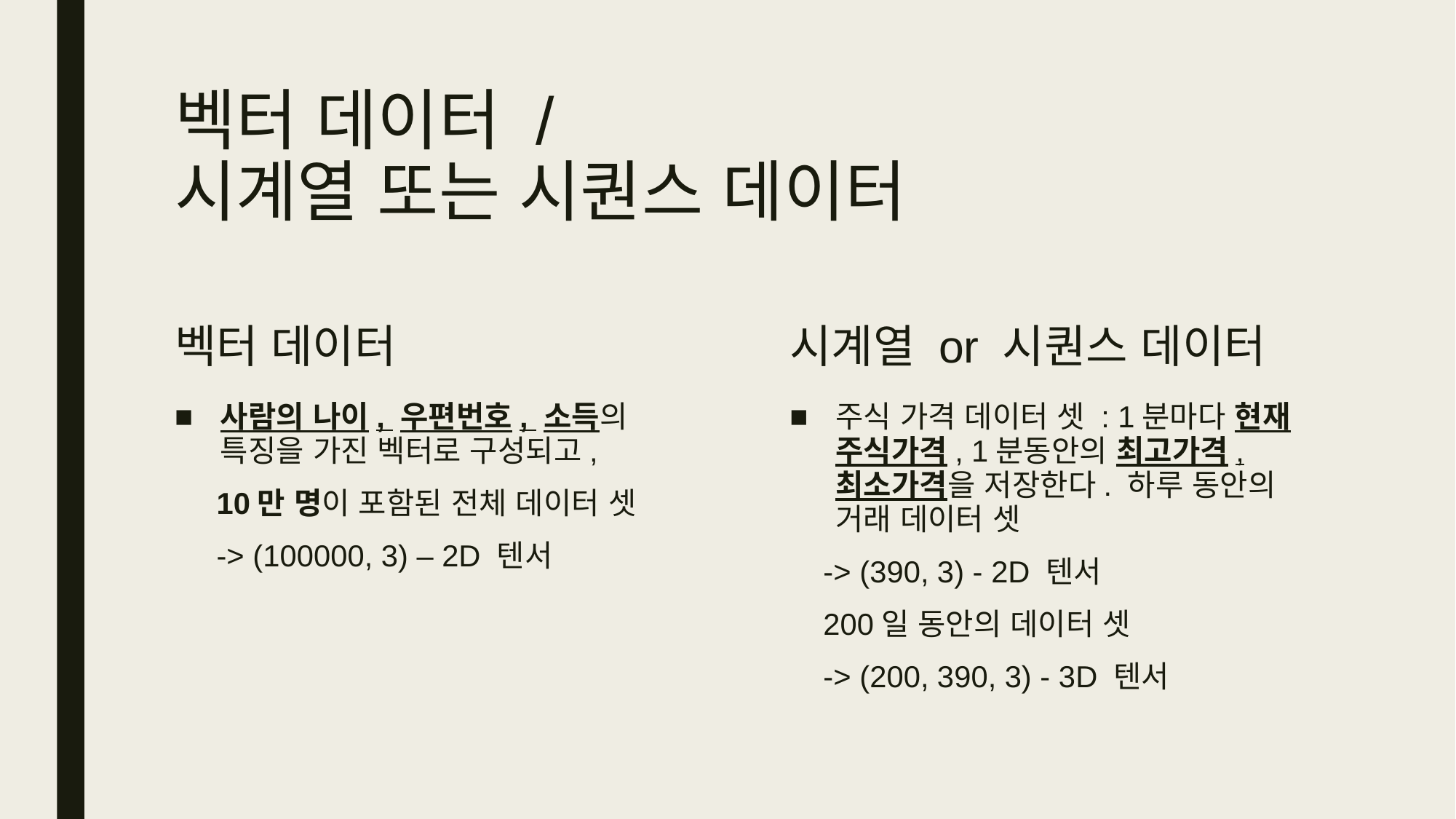

# 벡터 데이터 / 시계열 또는 시퀀스 데이터
벡터 데이터
시계열 or 시퀀스 데이터
사람의 나이, 우편번호, 소득의 특징을 가진 벡터로 구성되고,
     10만 명이 포함된 전체 데이터 셋
     -> (100000, 3) – 2D 텐서
주식 가격 데이터 셋 : 1분마다 현재 주식가격, 1분동안의 최고가격, 최소가격을 저장한다. 하루 동안의 거래 데이터 셋
    -> (390, 3) - 2D 텐서
    200일 동안의 데이터 셋
    -> (200, 390, 3) - 3D 텐서